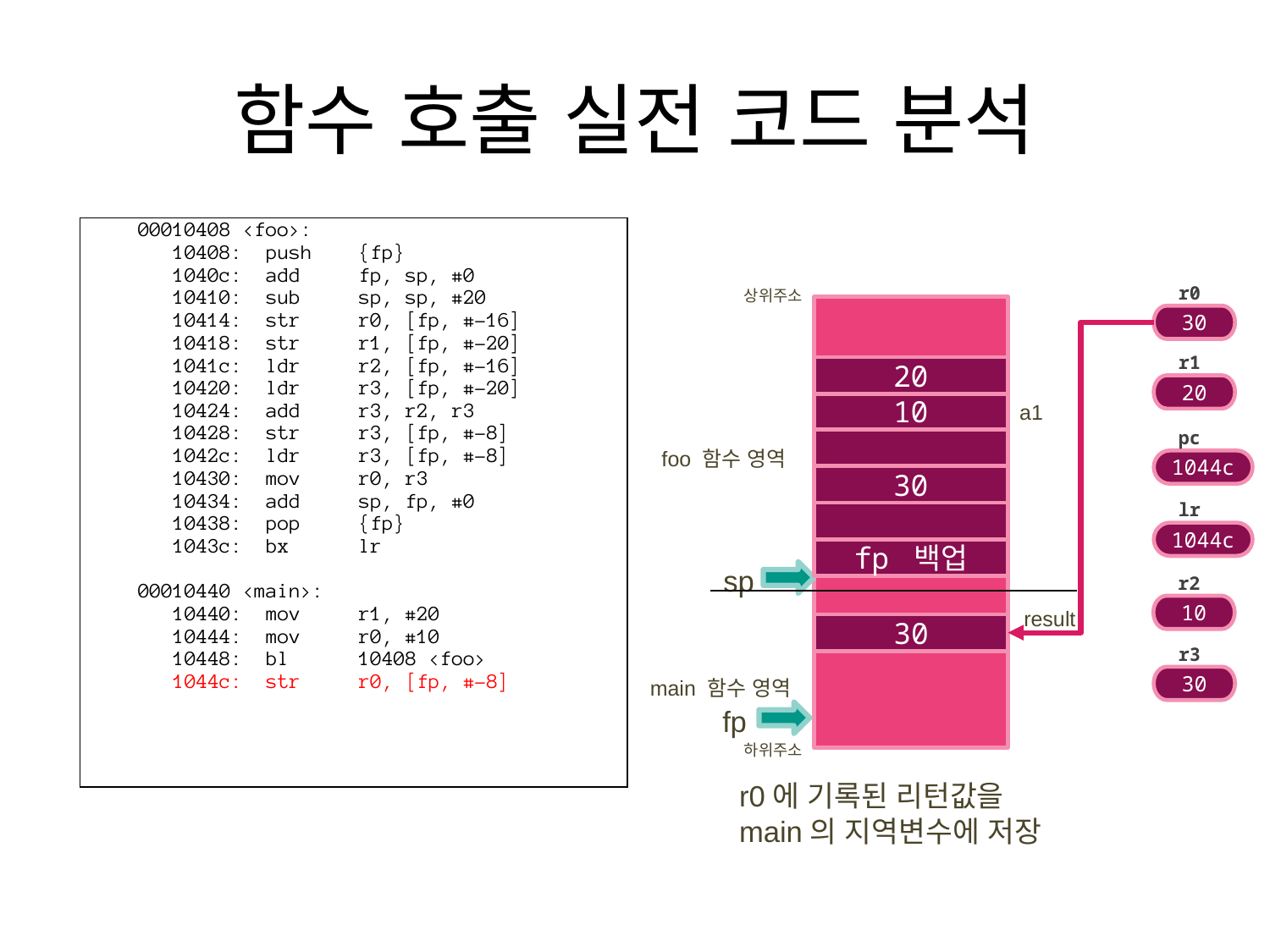

# 함수 호출 실전 코드 분석
| 00010408 <foo>: 10408: push {fp} 1040c: add fp, sp, #0 10410: sub sp, sp, #20 10414: str r0, [fp, #-16] 10418: str r1, [fp, #-20] 1041c: ldr r2, [fp, #-16] 10420: ldr r3, [fp, #-20] 10424: add r3, r2, r3 10428: str r3, [fp, #-8] 1042c: ldr r3, [fp, #-8] 10430: mov r0, r3 10434: add sp, fp, #0 10438: pop {fp} 1043c: bx lr 00010440 <main>: 10440: mov r1, #20 10444: mov r0, #10 10448: bl 10408 <foo> 1044c: str r0, [fp, #-8] |
| --- |
r0
상위주소

30
r1
20
20
10
a1
pc

foo 함수 영역
1044c
30
lr

1044c
fp 백업
sp

r2
10
result
30
r3
30
main 함수 영역
fp

하위주소
r0에 기록된 리턴값을
main의 지역변수에 저장